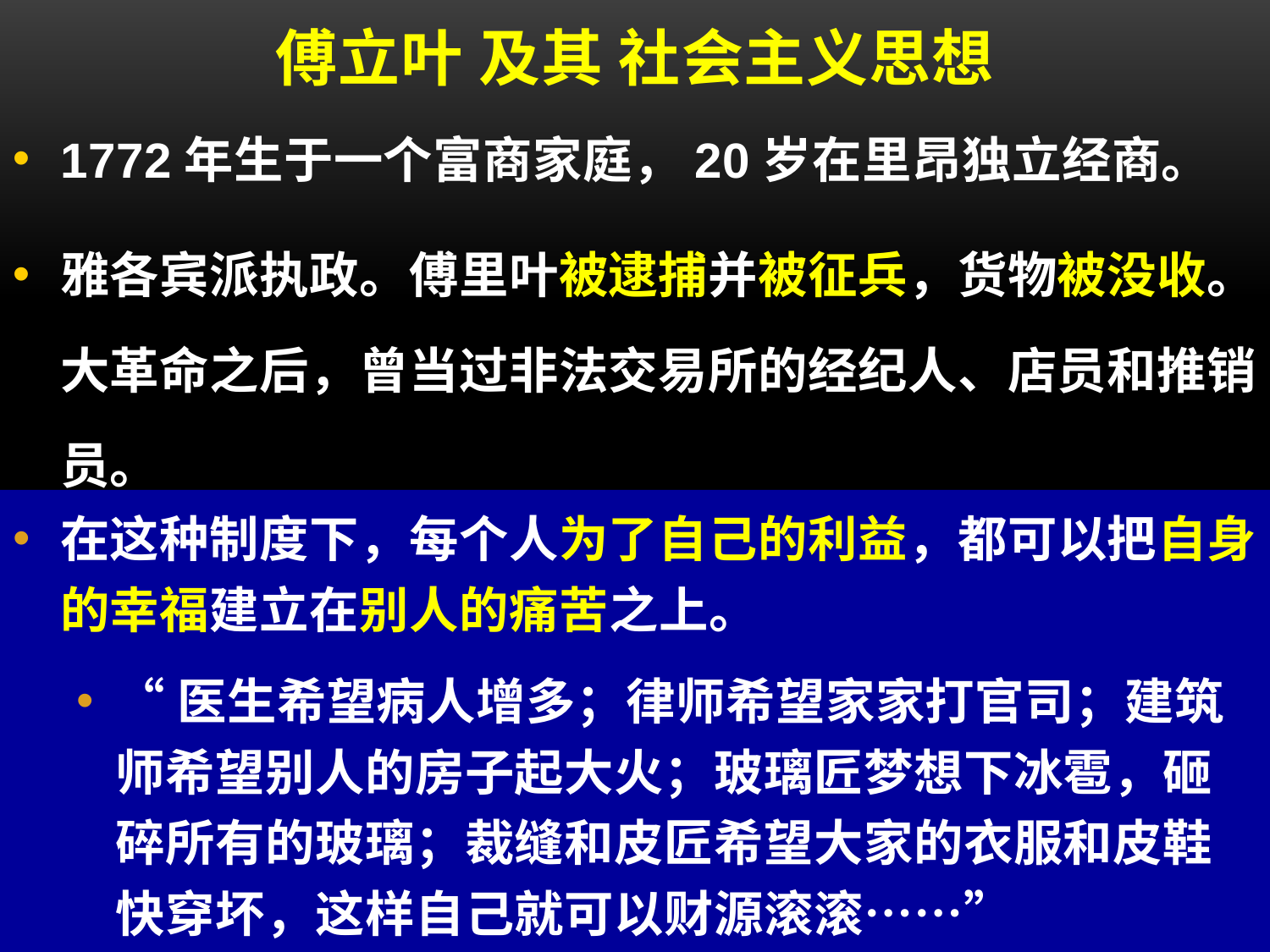

# 傅立叶 及其 社会主义思想
1772年生于一个富商家庭，20岁在里昂独立经商。
雅各宾派执政。傅里叶被逮捕并被征兵，货物被没收。大革命之后，曾当过非法交易所的经纪人、店员和推销员。
了解当时资本主义的商业内幕。
“这种文明程度使野蛮时代以简单方式犯下的罪恶，都采取了复杂的、暧昧的、两面的、虚伪的存在形式”。
在这种制度下，每个人为了自己的利益，都可以把自身的幸福建立在别人的痛苦之上。
“医生希望病人增多；律师希望家家打官司；建筑师希望别人的房子起大火；玻璃匠梦想下冰雹，砸碎所有的玻璃；裁缝和皮匠希望大家的衣服和皮鞋快穿坏，这样自己就可以财源滚滚……”